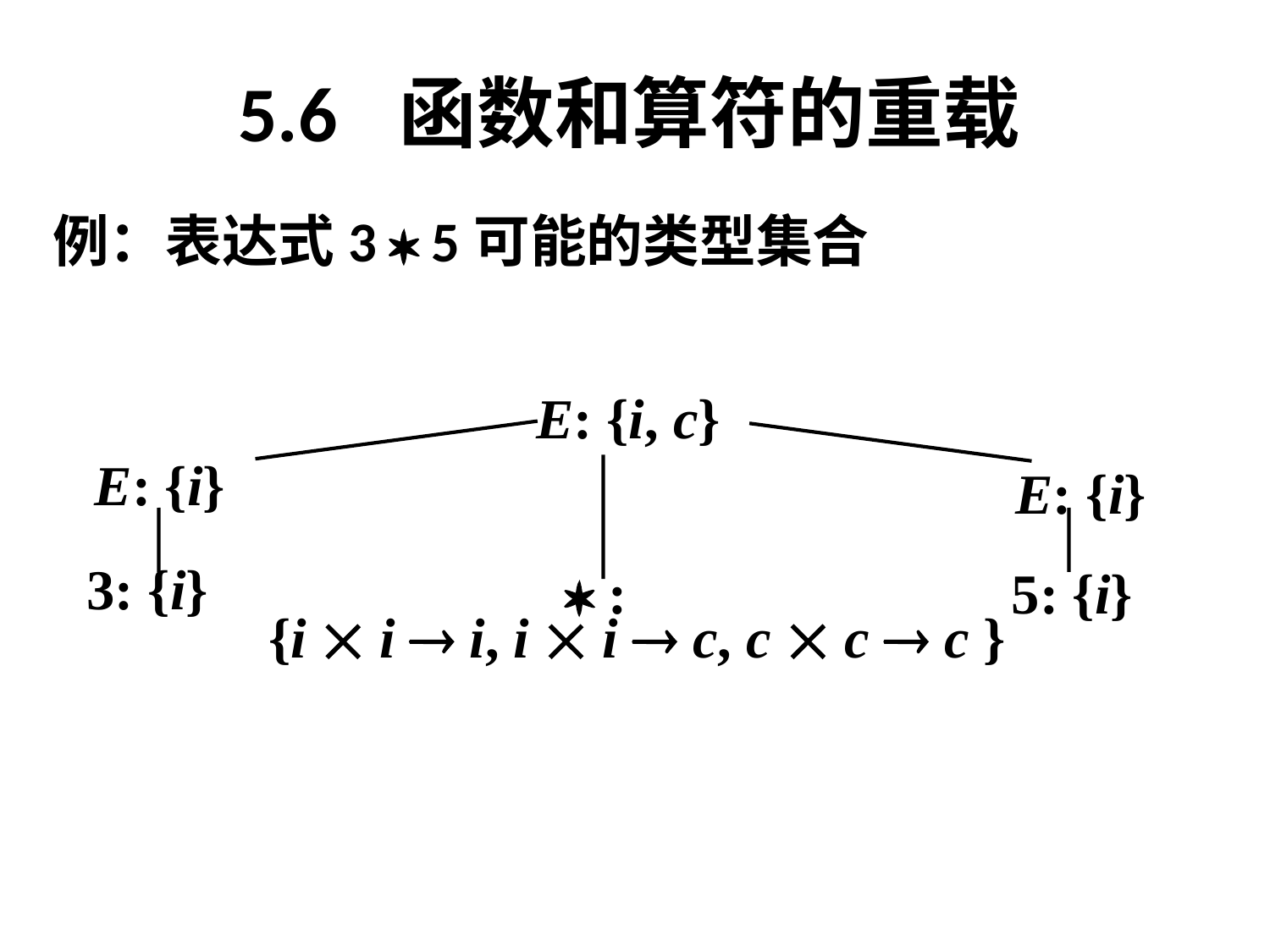

# 5.6  函数和算符的重载
例：表达式3 ∗ 5可能的类型集合
E: {i, c}

E: {i}

E: {i}

3: {i}
∗ :
5: {i}
{i × i → i, i × i → c, c × c → c }